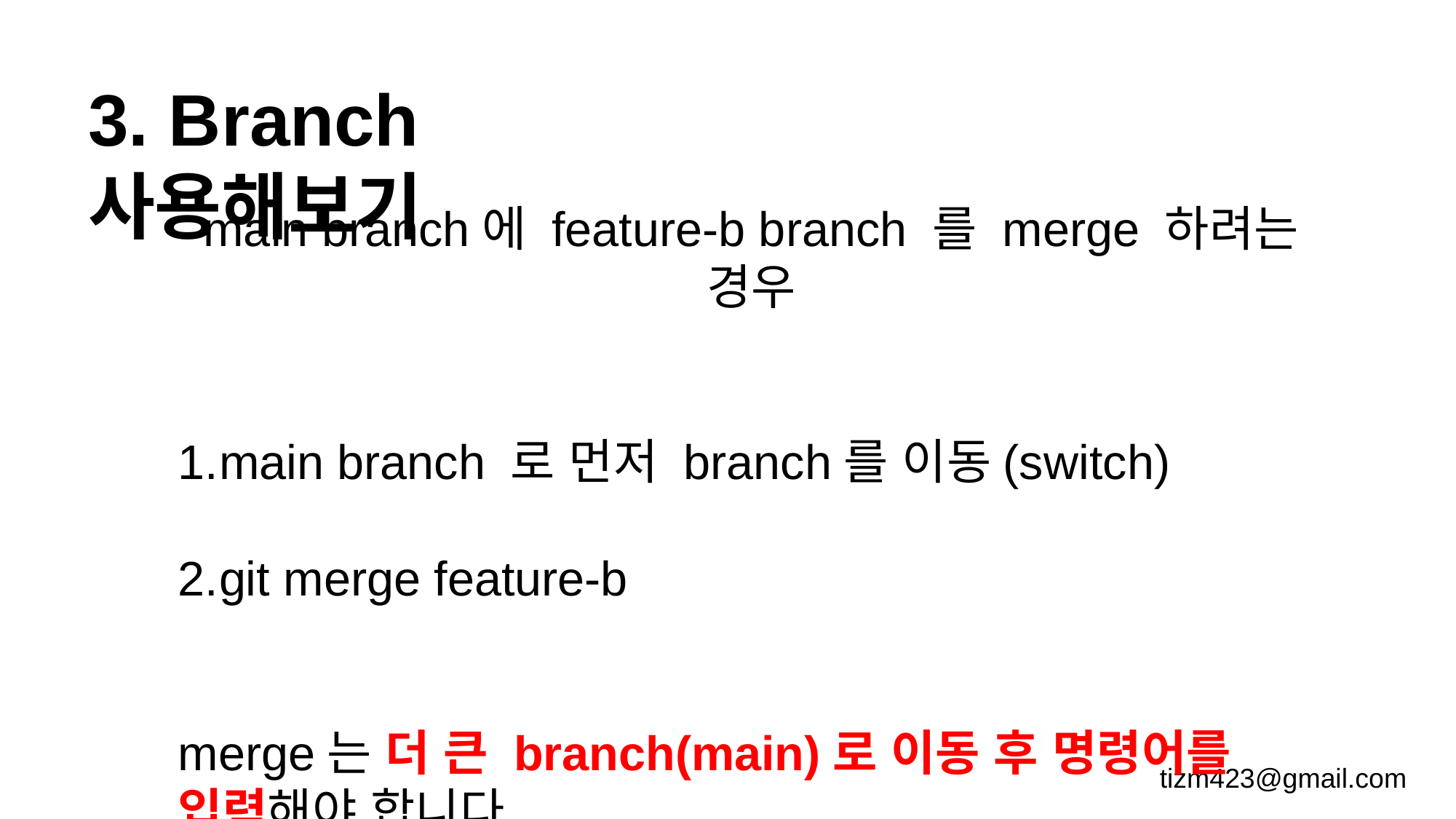

3. Branch 사용해보기
main branch에 feature-b branch 를 merge 하려는 경우

main branch 로 먼저 branch를 이동(switch)

git merge feature-b

merge는 더 큰 branch(main)로 이동 후 명령어를 입력해야 합니다.
tizm423@gmail.com